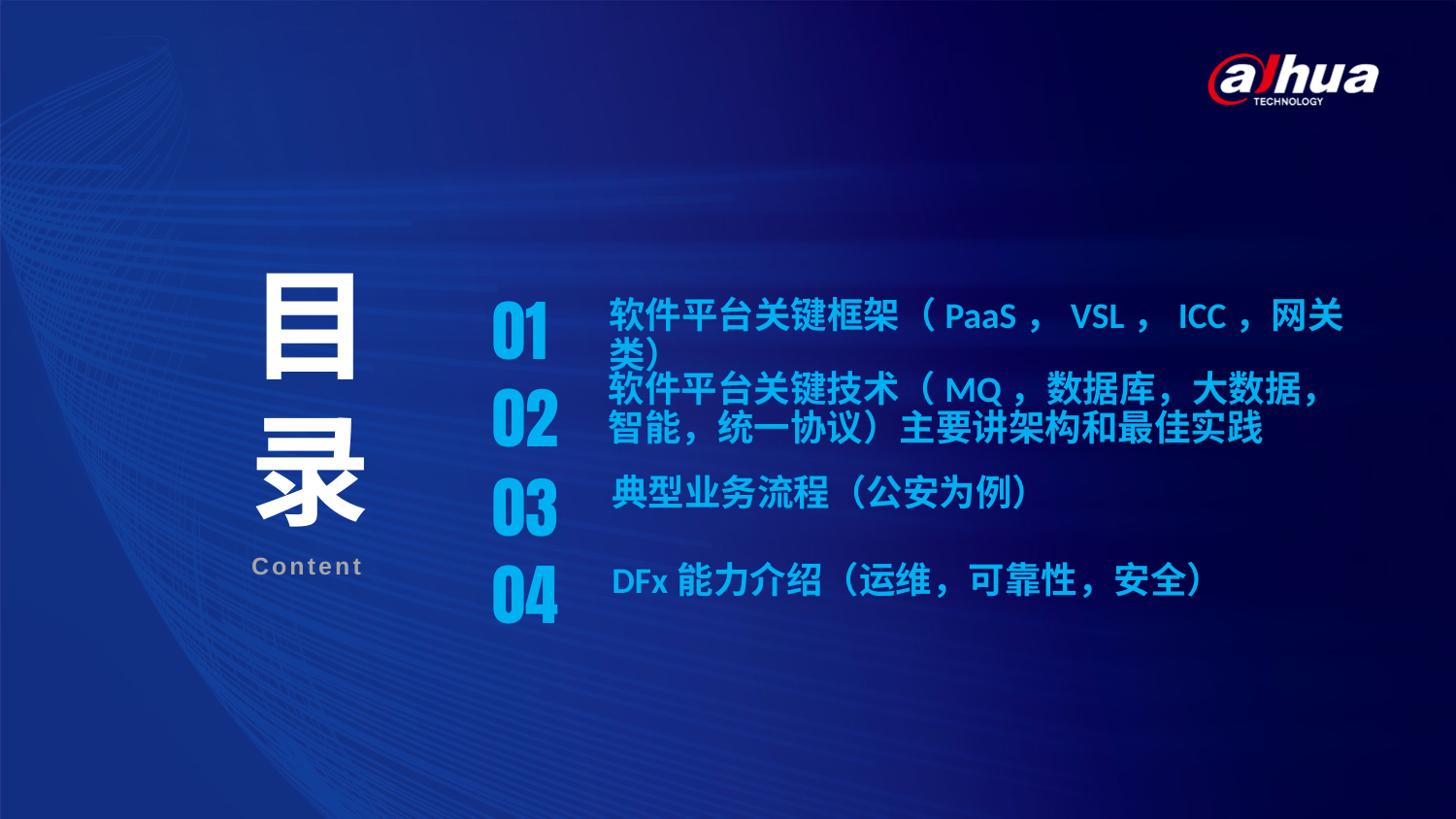

01
软件平台关键框架（PaaS，VSL，ICC，网关类）
02
软件平台关键技术（MQ，数据库，大数据，智能，统一协议）主要讲架构和最佳实践
03
典型业务流程（公安为例）
04
DFx能力介绍（运维，可靠性，安全）